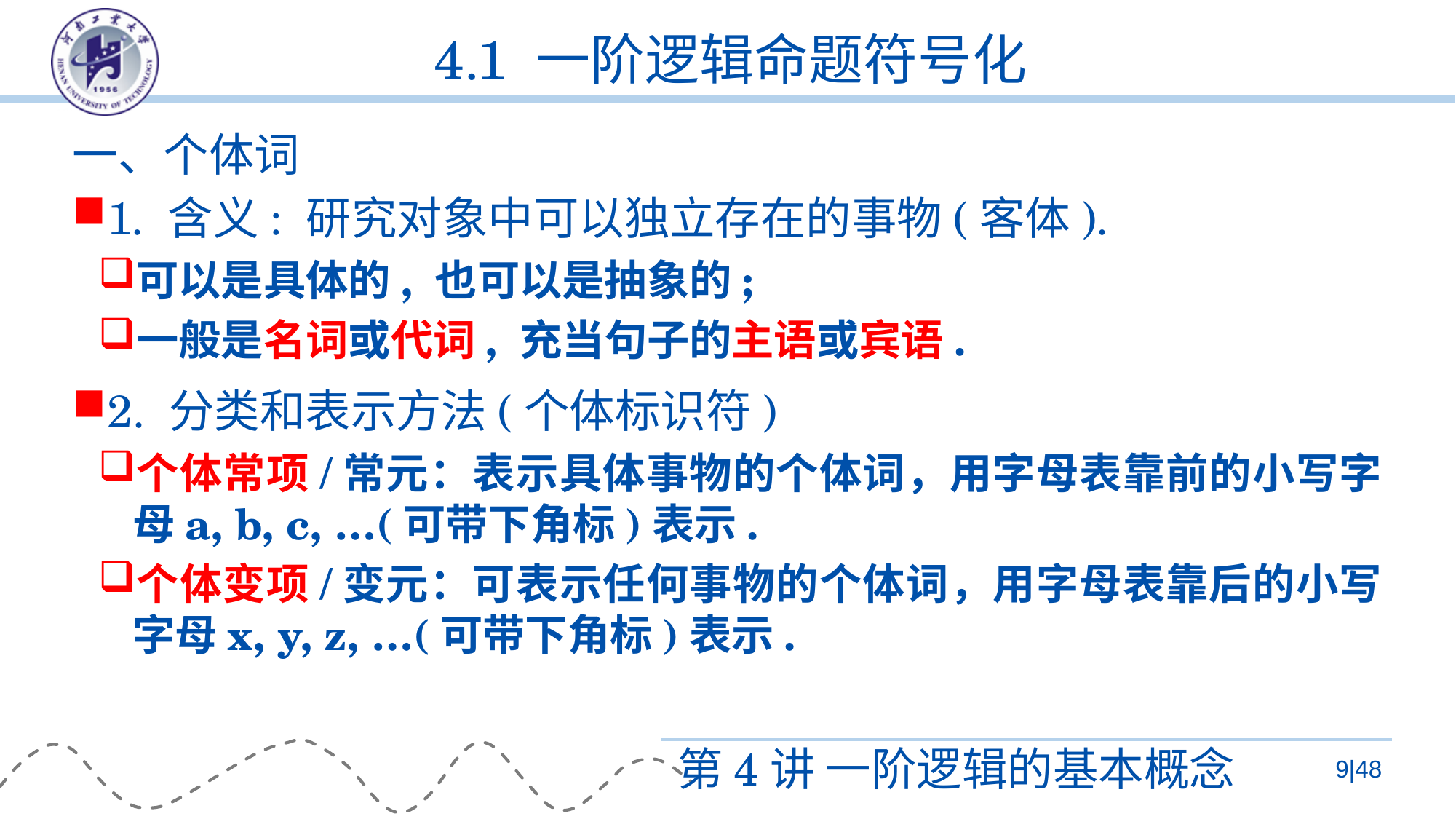

# 4.1 一阶逻辑命题符号化
一、个体词
1. 含义: 研究对象中可以独立存在的事物(客体).
可以是具体的, 也可以是抽象的;
一般是名词或代词, 充当句子的主语或宾语.
2. 分类和表示方法(个体标识符)
个体常项/常元：表示具体事物的个体词，用字母表靠前的小写字母a, b, c, …(可带下角标)表示.
个体变项/变元：可表示任何事物的个体词，用字母表靠后的小写字母x, y, z, …(可带下角标)表示.
第4讲 一阶逻辑的基本概念
9|48